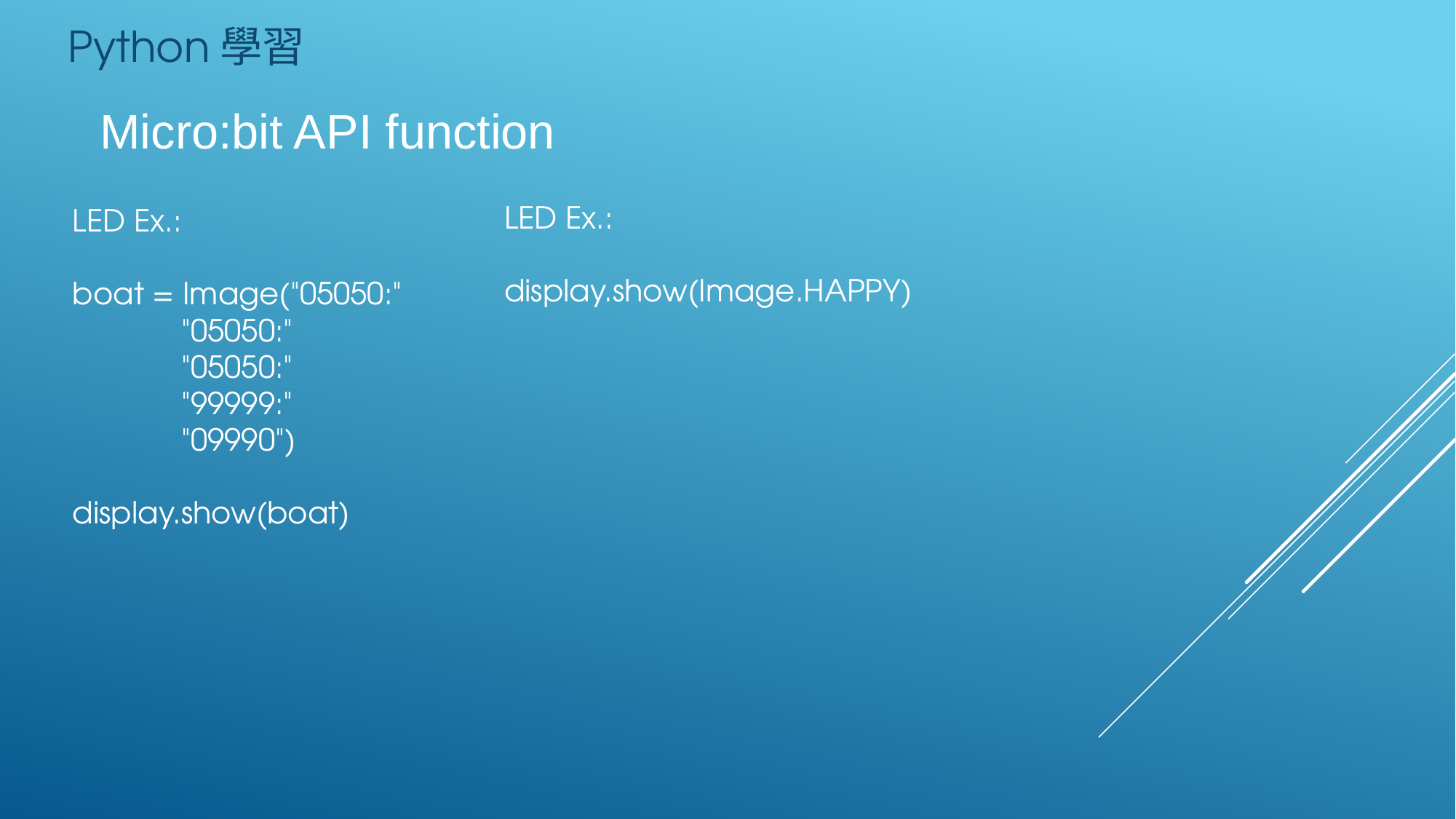

Python學習
Micro:bit API function
LED Ex.:

display.show(Image.HAPPY)
LED Ex.:

boat = Image("05050:"
             "05050:"
             "05050:"
             "99999:"
             "09990")

display.show(boat)